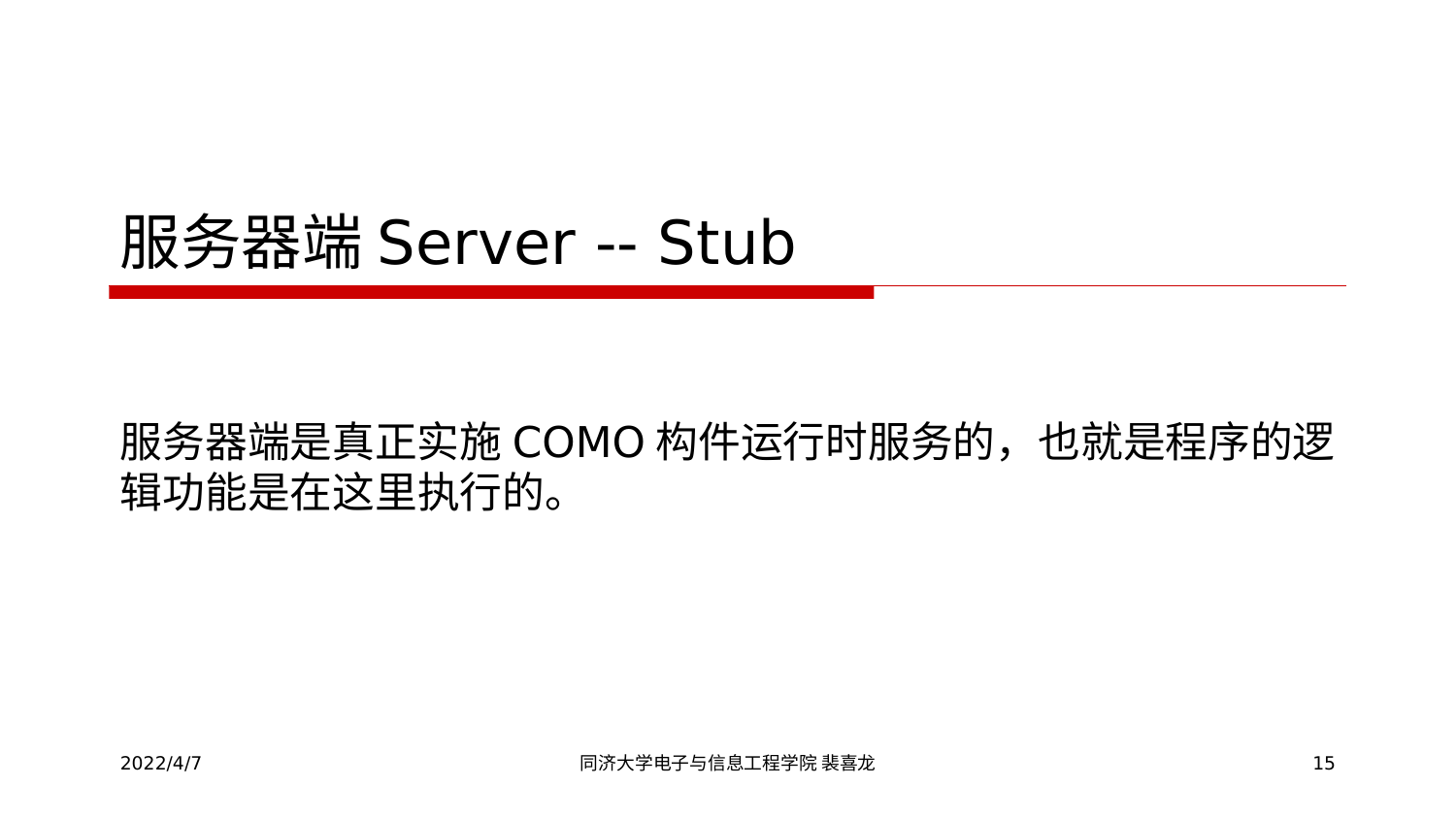

# 服务器端Server -- Stub
服务器端是真正实施COMO构件运行时服务的，也就是程序的逻辑功能是在这里执行的。
2022/4/7
同济大学电子与信息工程学院 裴喜龙
15